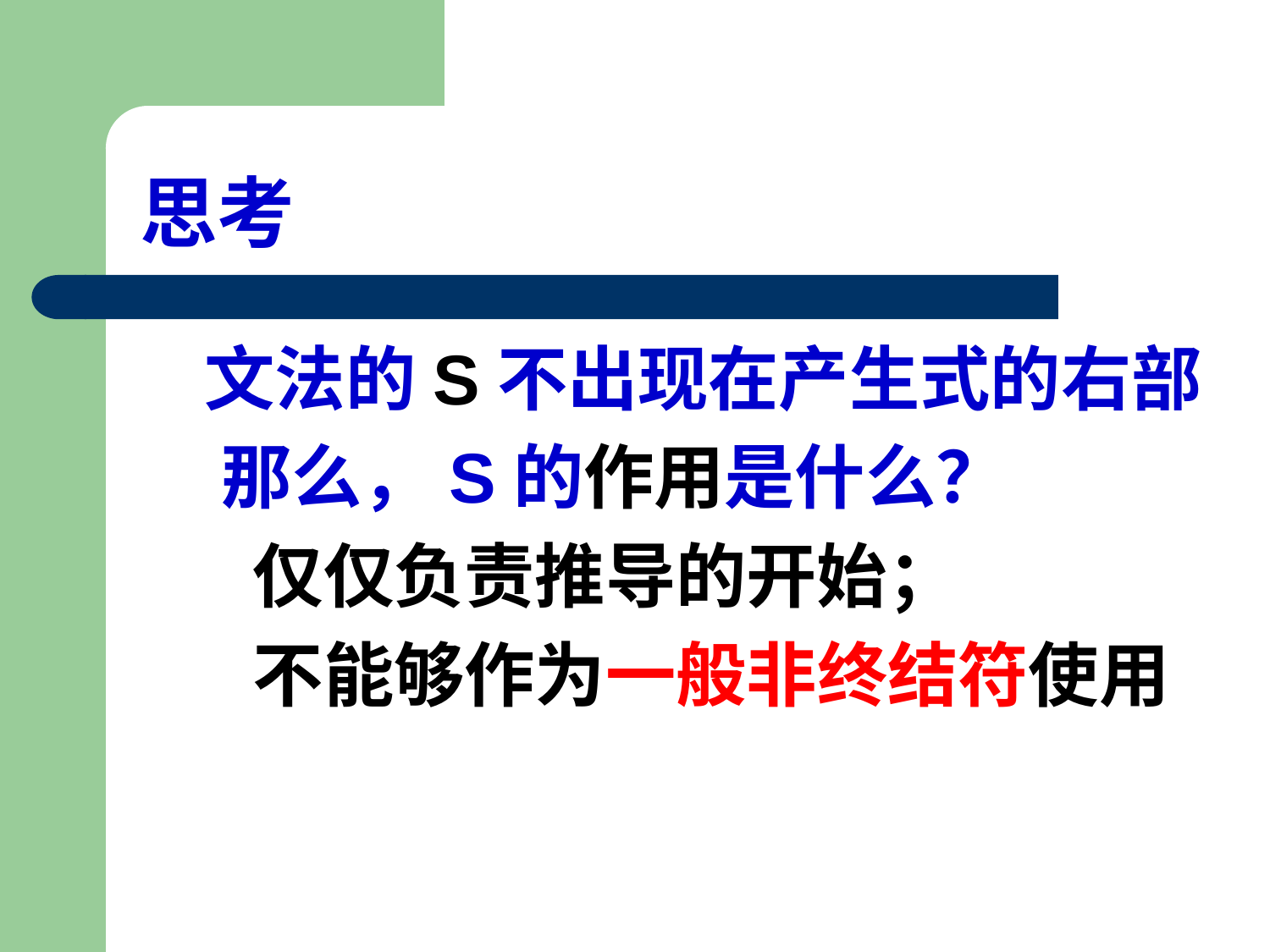

# 思考
   文法的S不出现在产生式的右部
    那么，S的作用是什么？
      仅仅负责推导的开始；
      不能够作为一般非终结符使用